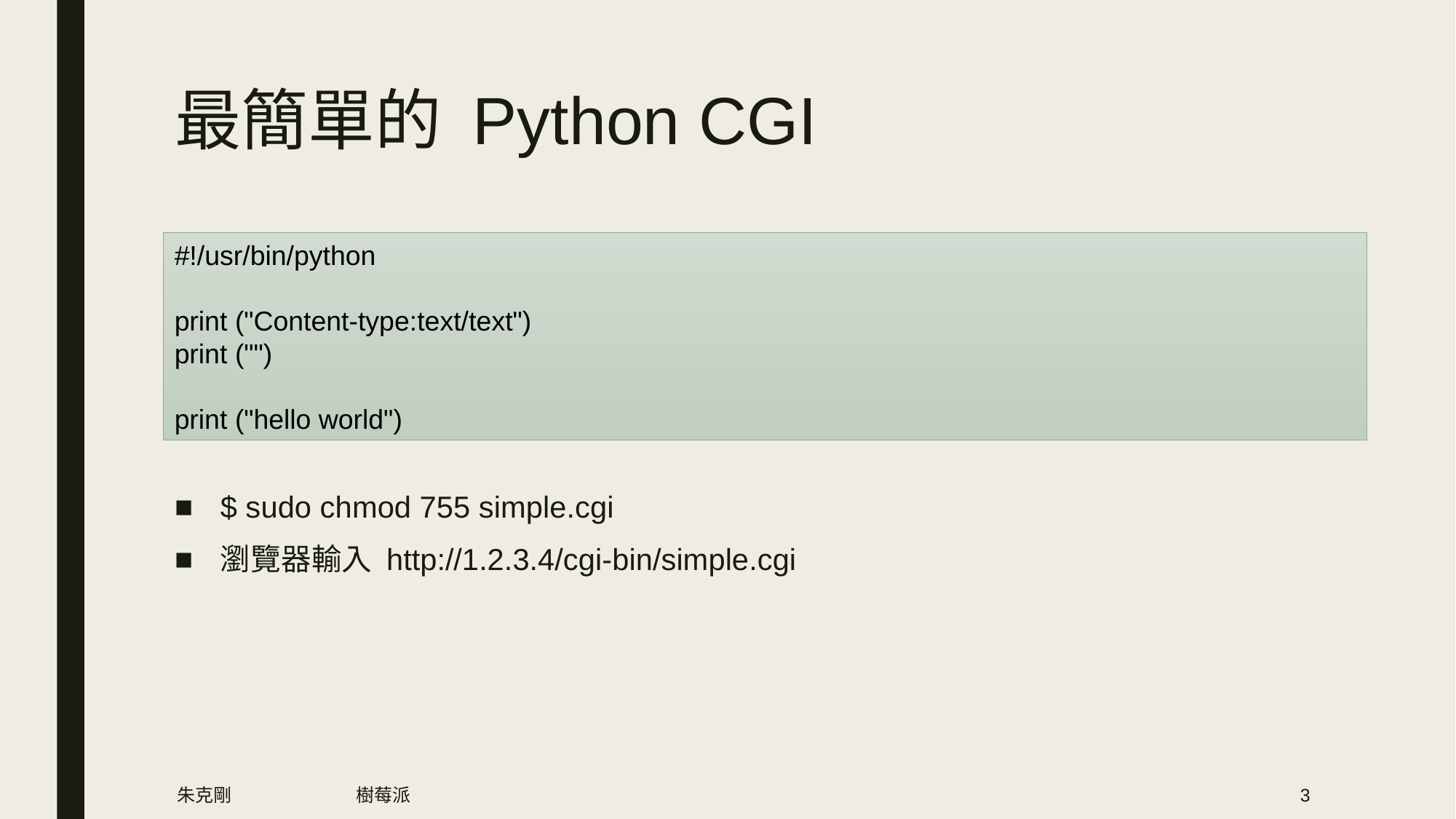

# 最簡單的 Python CGI
#!/usr/bin/python

print ("Content-type:text/text")
print ("")

print ("hello world")

$ sudo chmod 755 simple.cgi
瀏覽器輸入 http://1.2.3.4/cgi-bin/simple.cgi
朱克剛
樹莓派
3